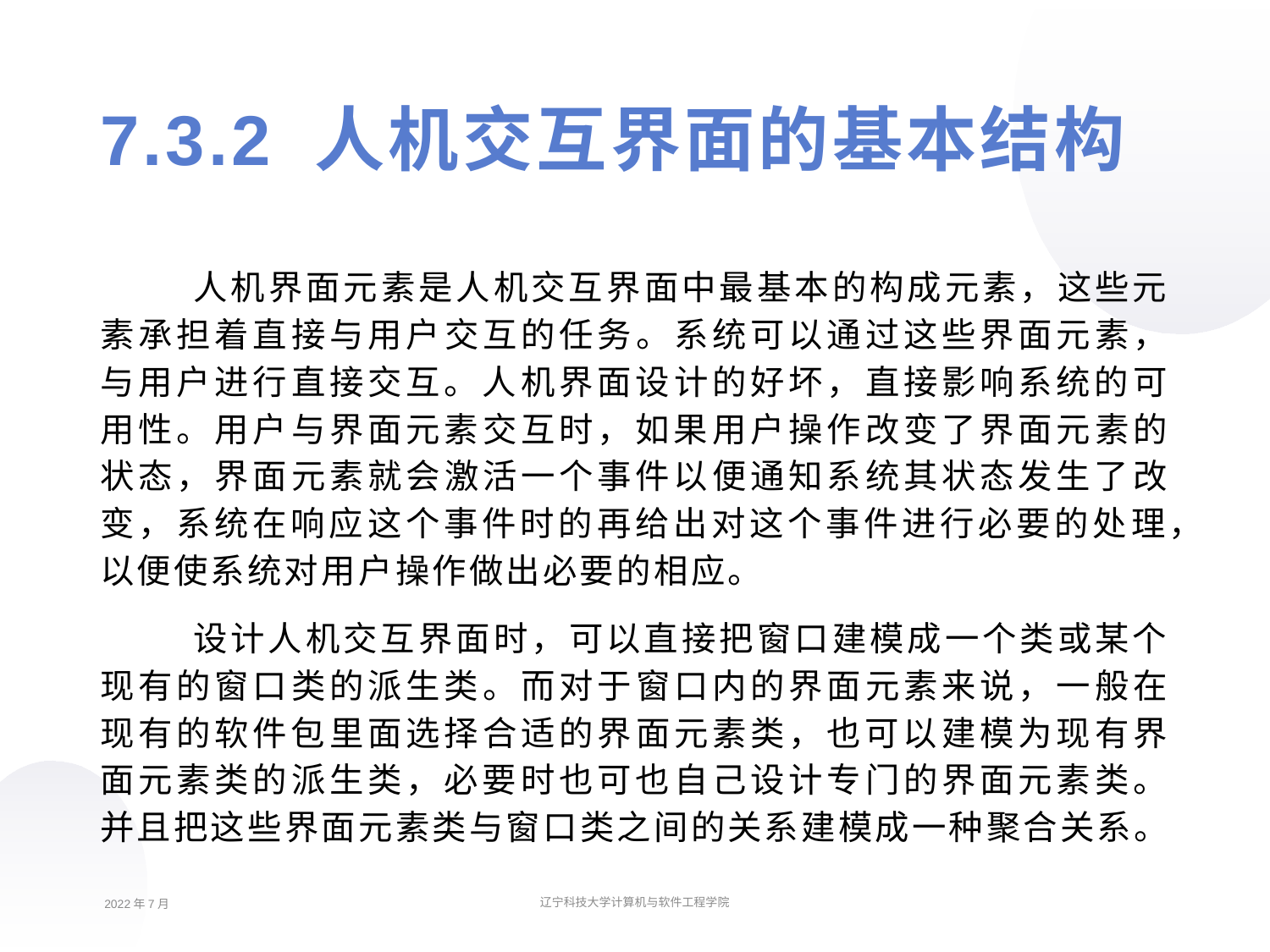

7.3.2 人机交互界面的基本结构
 人机界面元素是人机交互界面中最基本的构成元素，这些元素承担着直接与用户交互的任务。系统可以通过这些界面元素，与用户进行直接交互。人机界面设计的好坏，直接影响系统的可用性。用户与界面元素交互时，如果用户操作改变了界面元素的状态，界面元素就会激活一个事件以便通知系统其状态发生了改变，系统在响应这个事件时的再给出对这个事件进行必要的处理，以便使系统对用户操作做出必要的相应。
 设计人机交互界面时，可以直接把窗口建模成一个类或某个现有的窗口类的派生类。而对于窗口内的界面元素来说，一般在现有的软件包里面选择合适的界面元素类，也可以建模为现有界面元素类的派生类，必要时也可也自己设计专门的界面元素类。并且把这些界面元素类与窗口类之间的关系建模成一种聚合关系。

2022年7月
辽宁科技大学计算机与软件工程学院
74